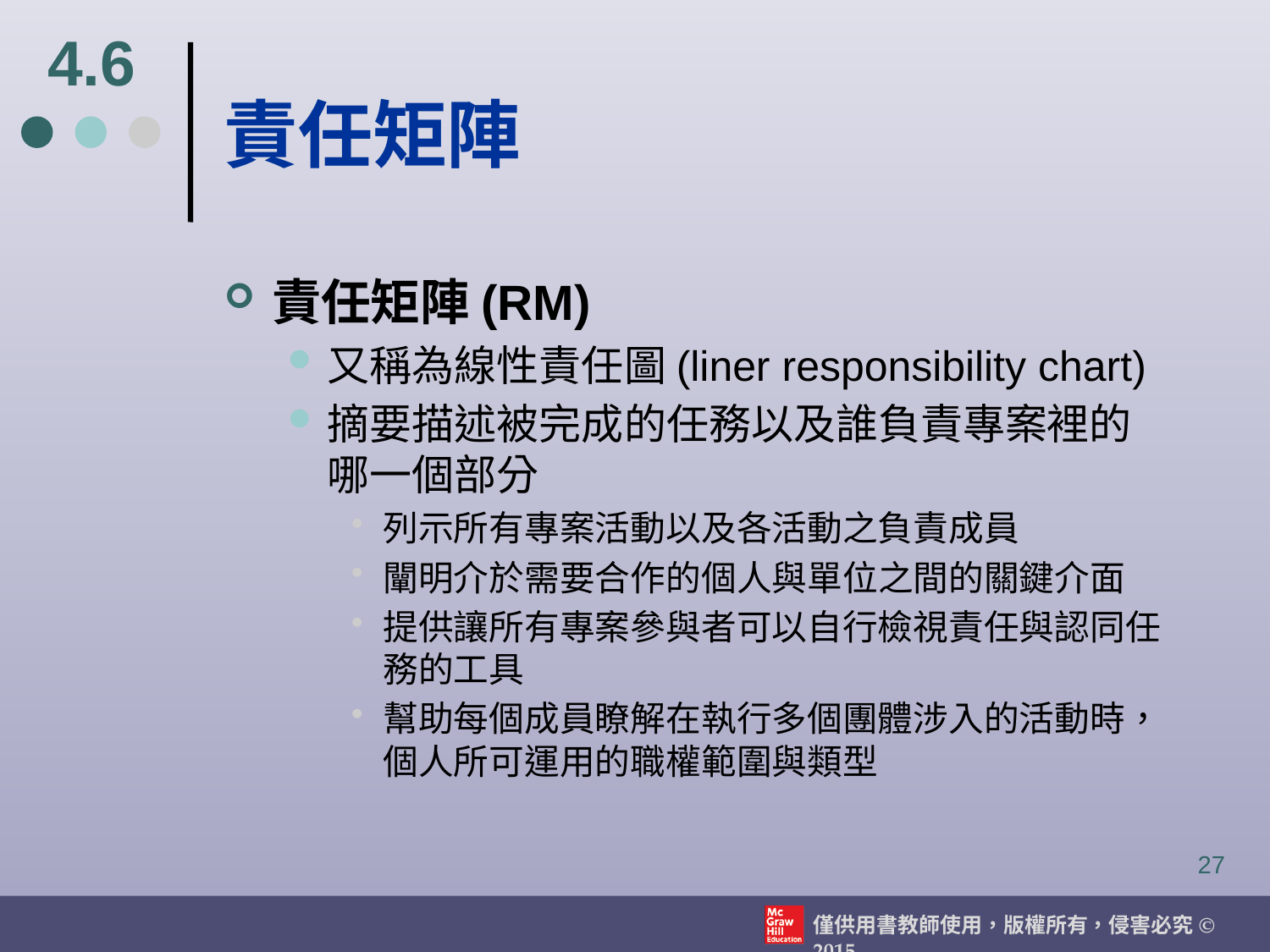

4.6
# 責任矩陣
責任矩陣(RM)
又稱為線性責任圖(liner responsibility chart)
摘要描述被完成的任務以及誰負責專案裡的哪一個部分
列示所有專案活動以及各活動之負責成員
闡明介於需要合作的個人與單位之間的關鍵介面
提供讓所有專案參與者可以自行檢視責任與認同任務的工具
幫助每個成員瞭解在執行多個團體涉入的活動時，個人所可運用的職權範圍與類型
27